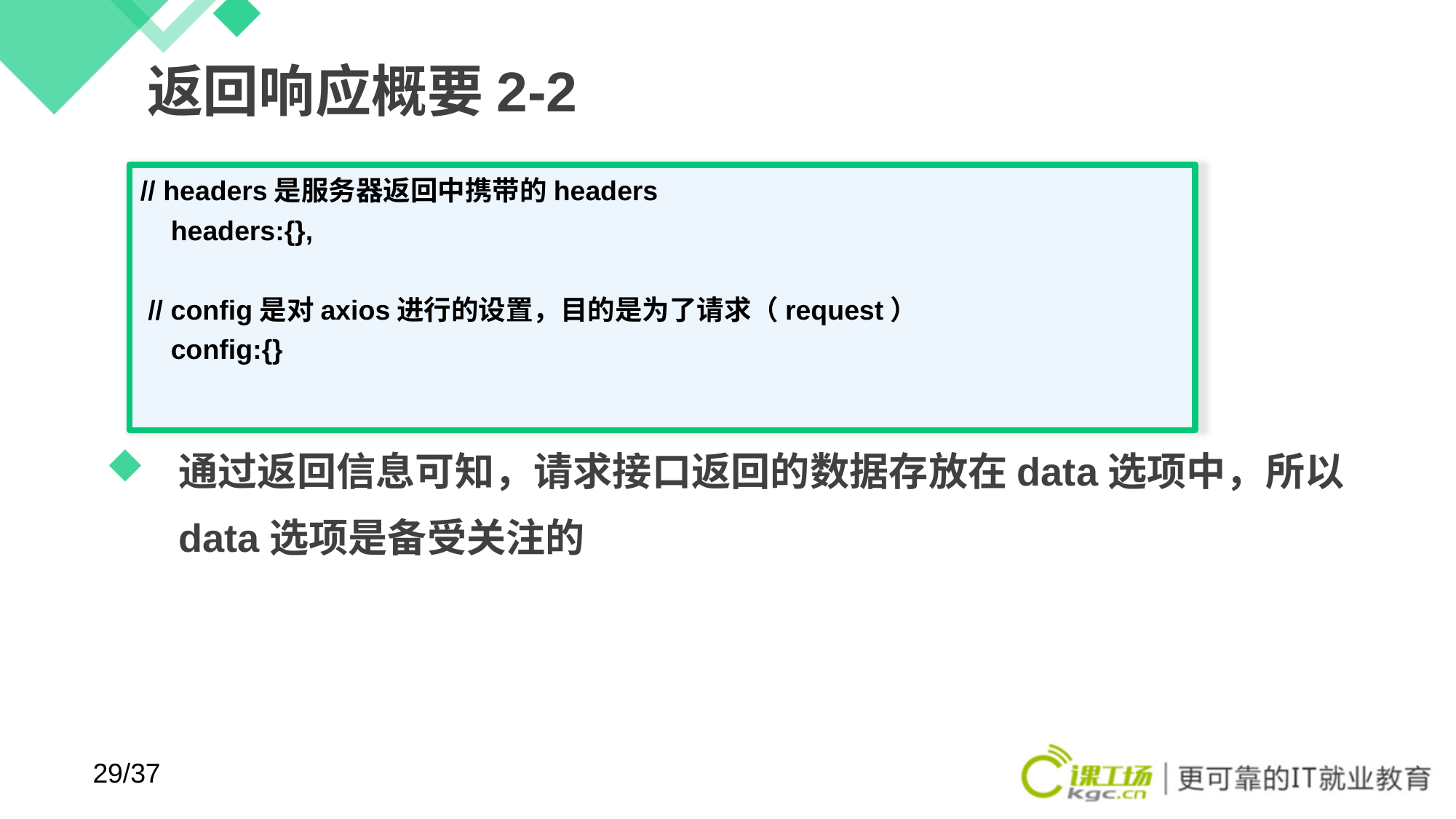

# 返回响应概要2-2

通过返回信息可知，请求接口返回的数据存放在data选项中，所以data选项是备受关注的

// headers是服务器返回中携带的headers
    headers:{},

 // config是对axios进行的设置，目的是为了请求（request）
    config:{}